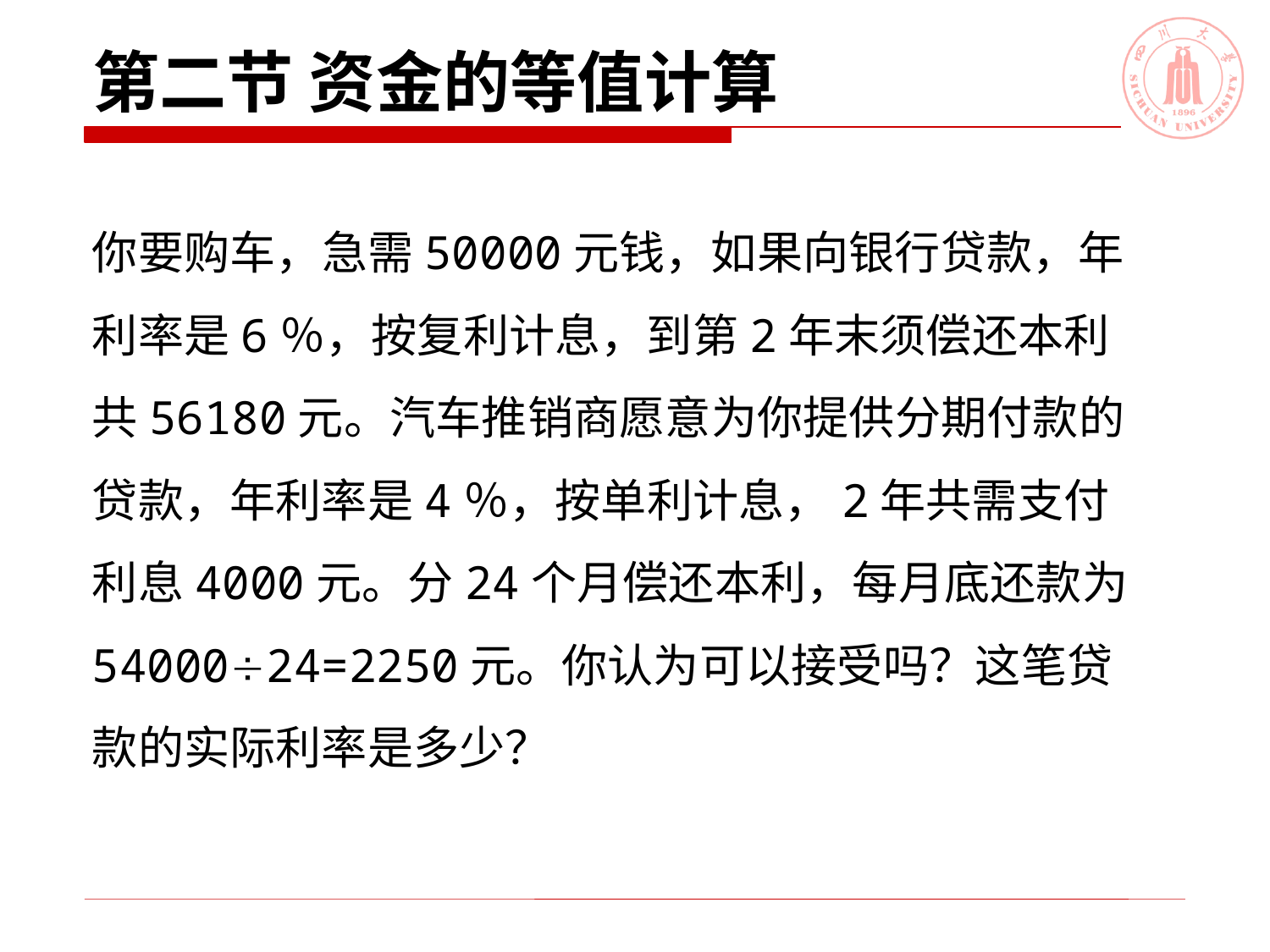

# 第二节 资金的等值计算
你要购车，急需50000元钱，如果向银行贷款，年利率是6％，按复利计息，到第2年末须偿还本利共56180元。汽车推销商愿意为你提供分期付款的贷款，年利率是4％，按单利计息，2年共需支付利息4000元。分24个月偿还本利，每月底还款为54000÷24=2250元。你认为可以接受吗？这笔贷款的实际利率是多少？